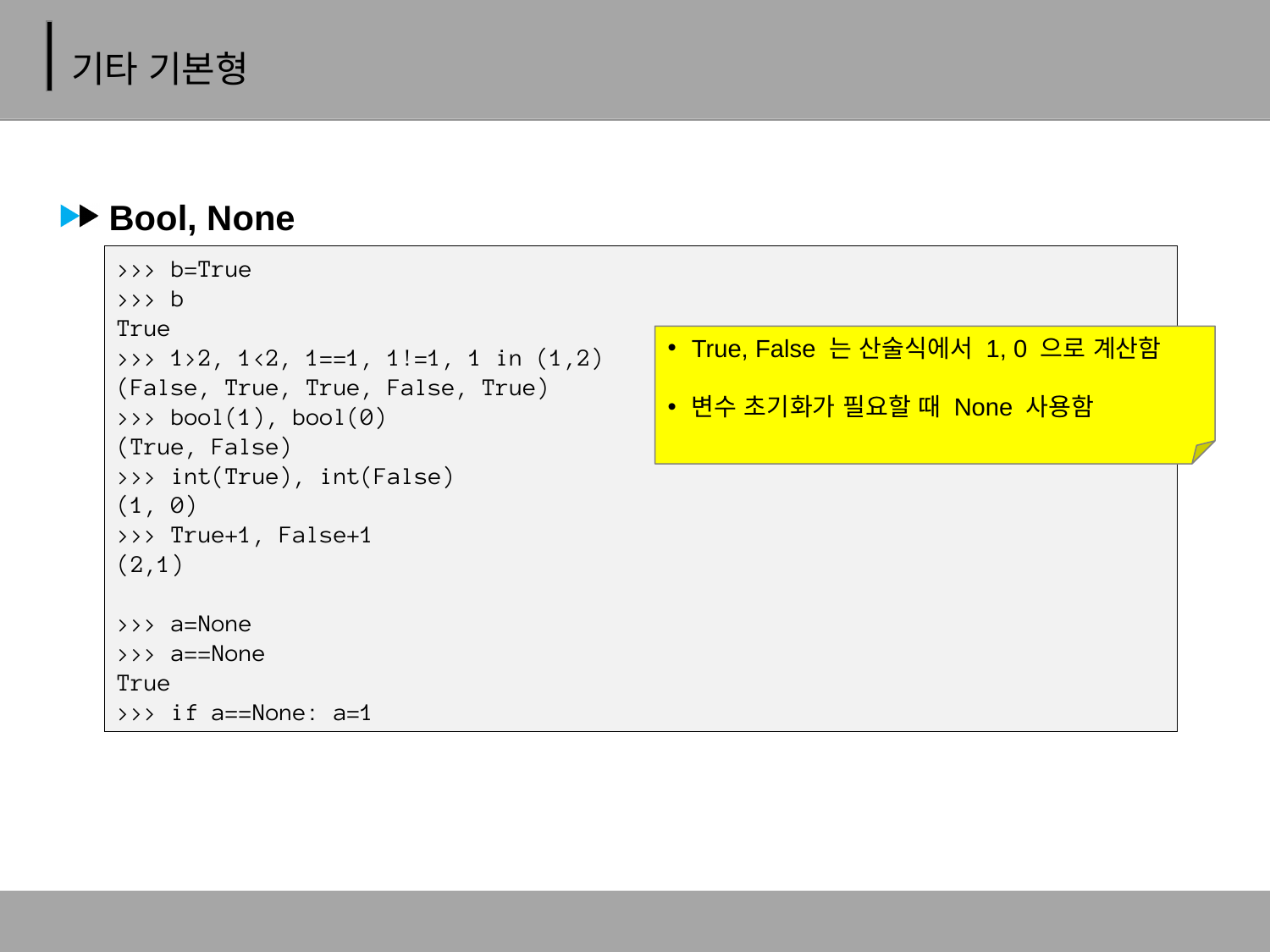

# 기타 기본형
Bool, None

>>> b=True
>>> b
True
>>> 1>2, 1<2, 1==1, 1!=1, 1 in (1,2)
(False, True, True, False, True)
>>> bool(1), bool(0)
(True, False)
>>> int(True), int(False)
(1, 0)
>>> True+1, False+1
(2,1)

>>> a=None
>>> a==None
True
>>> if a==None: a=1
True, False 는 산술식에서 1, 0 으로 계산함

변수 초기화가 필요할 때 None 사용함